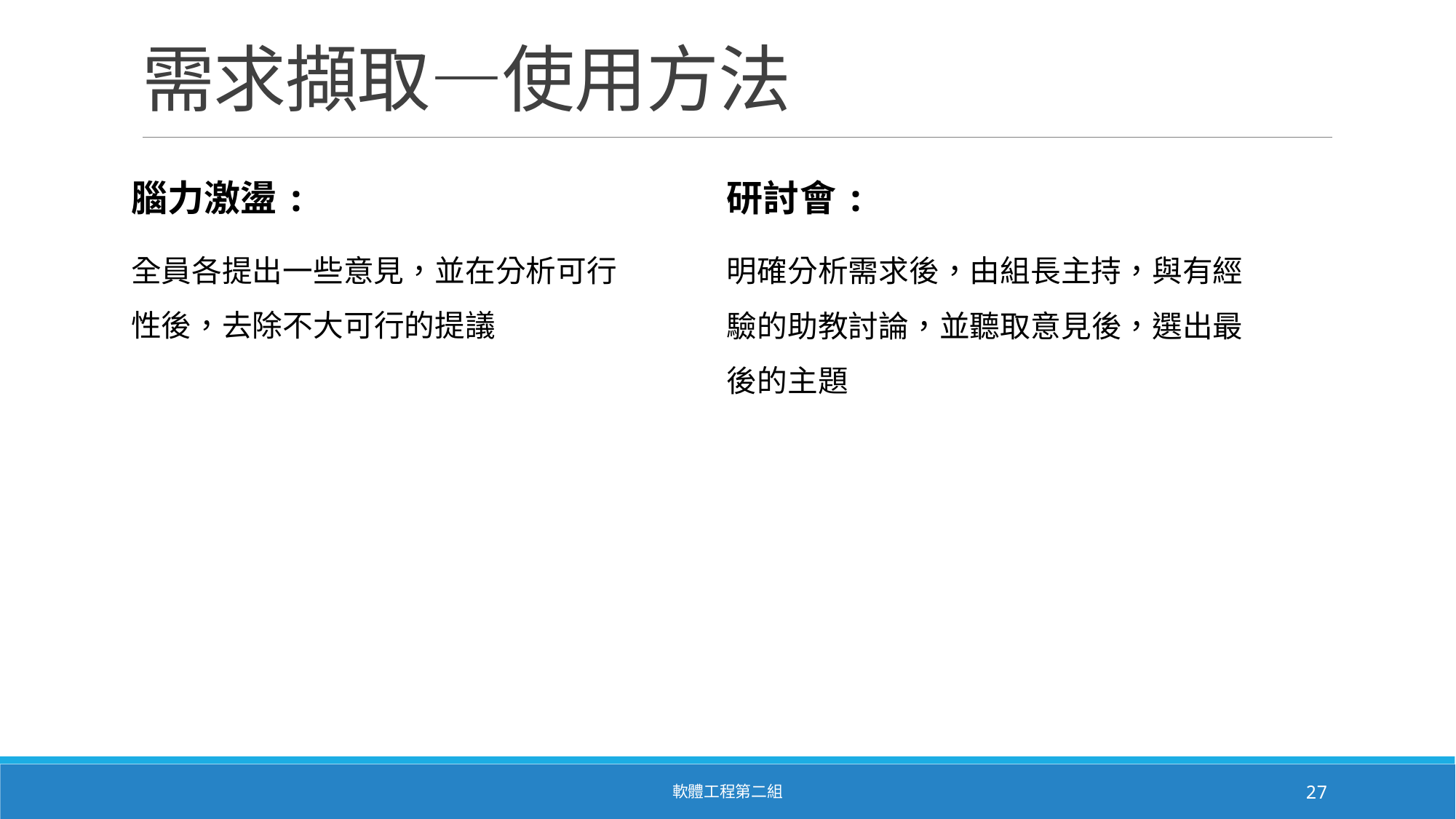

# 需求擷取—使用方法
腦力激盪:
全員各提出一些意見，並在分析可行性後，去除不大可行的提議
研討會:
明確分析需求後，由組長主持，與有經驗的助教討論，並聽取意見後，選出最後的主題
軟體工程第二組
27